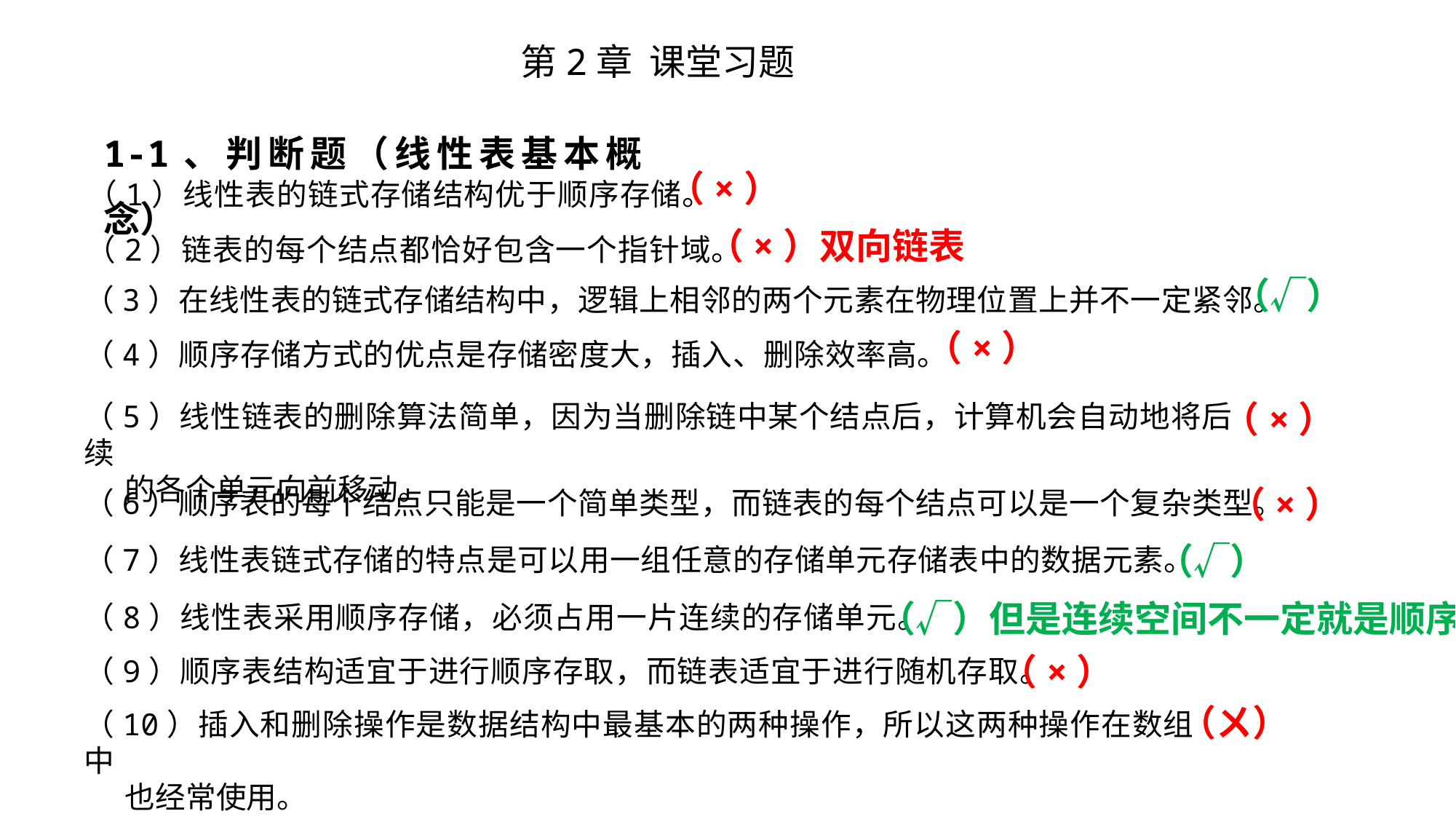

第2章  课堂习题
1-1、判断题（线性表基本概念）
（×）
（1）线性表的链式存储结构优于顺序存储。
（×）双向链表
（2）链表的每个结点都恰好包含一个指针域。
（√）
（3）在线性表的链式存储结构中，逻辑上相邻的两个元素在物理位置上并不一定紧邻。
（×）
（4）顺序存储方式的优点是存储密度大，插入、删除效率高。
（×）
（5）线性链表的删除算法简单，因为当删除链中某个结点后，计算机会自动地将后续
     的各个单元向前移动。
（×）
（6）顺序表的每个结点只能是一个简单类型，而链表的每个结点可以是一个复杂类型。
（√）
（7）线性表链式存储的特点是可以用一组任意的存储单元存储表中的数据元素。
（√）但是连续空间不一定就是顺序存储，静态链表
（8）线性表采用顺序存储，必须占用一片连续的存储单元。
（×）
（9）顺序表结构适宜于进行顺序存取，而链表适宜于进行随机存取。
（ㄨ）
（10）插入和删除操作是数据结构中最基本的两种操作，所以这两种操作在数组中
     也经常使用。